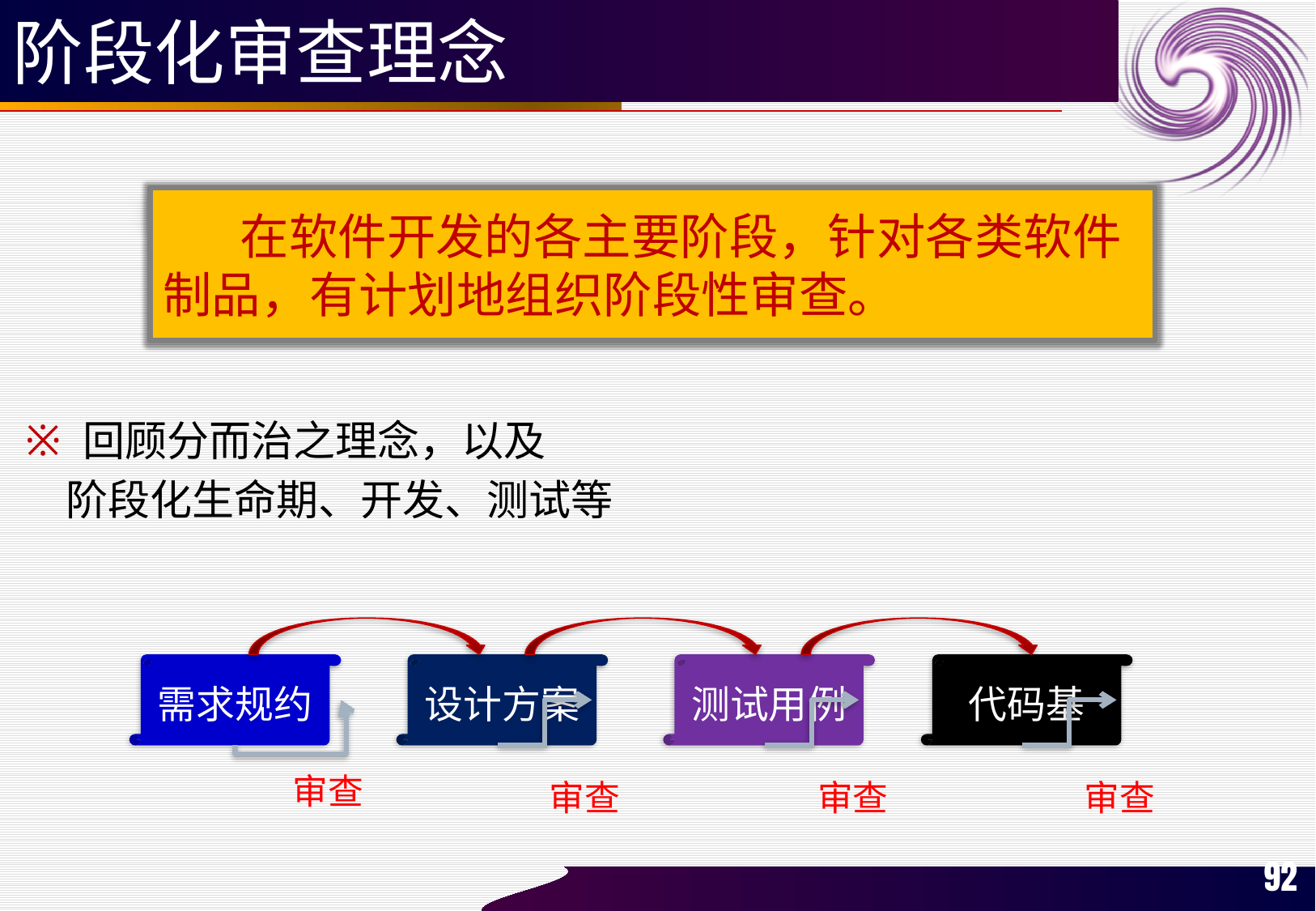

# 阶段化审查理念
      在软件开发的各主要阶段，针对各类软件制品，有计划地组织阶段性审查。
回顾分而治之理念，以及
    阶段化生命期、开发、测试等

需求规约
设计方案
测试用例
代码基
审查
审查
审查
审查
92